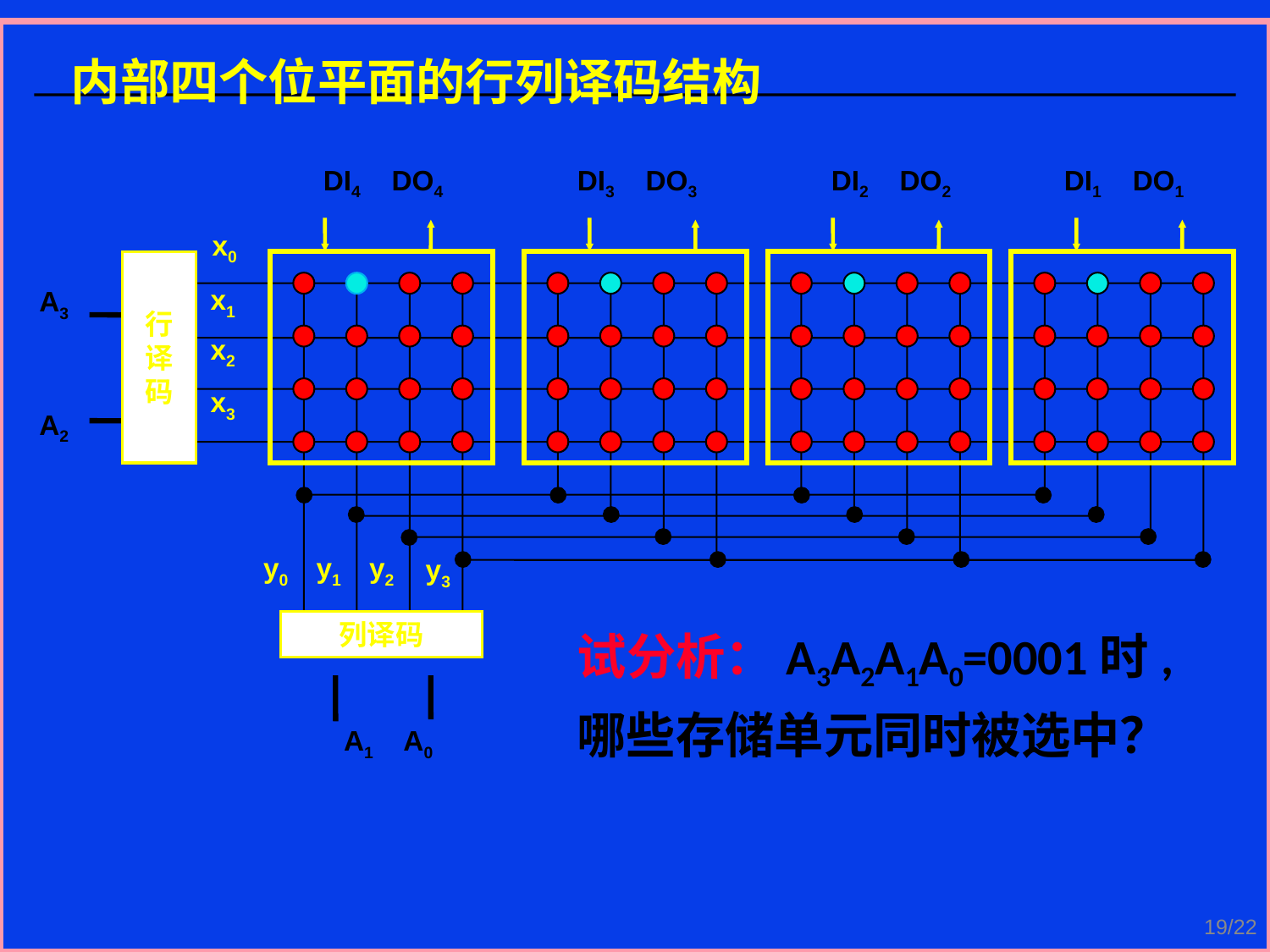

内部四个位平面的行列译码结构
DI4    DO4
DI3    DO3
DI2    DO2
DI1    DO1

x0
行
译
码

x1
A3

A2

x2

x3

y0
y1
y2
y3

列译码

A1    A0
试分析：A3A2A1A0=0001时, 哪些存储单元同时被选中？
19/22